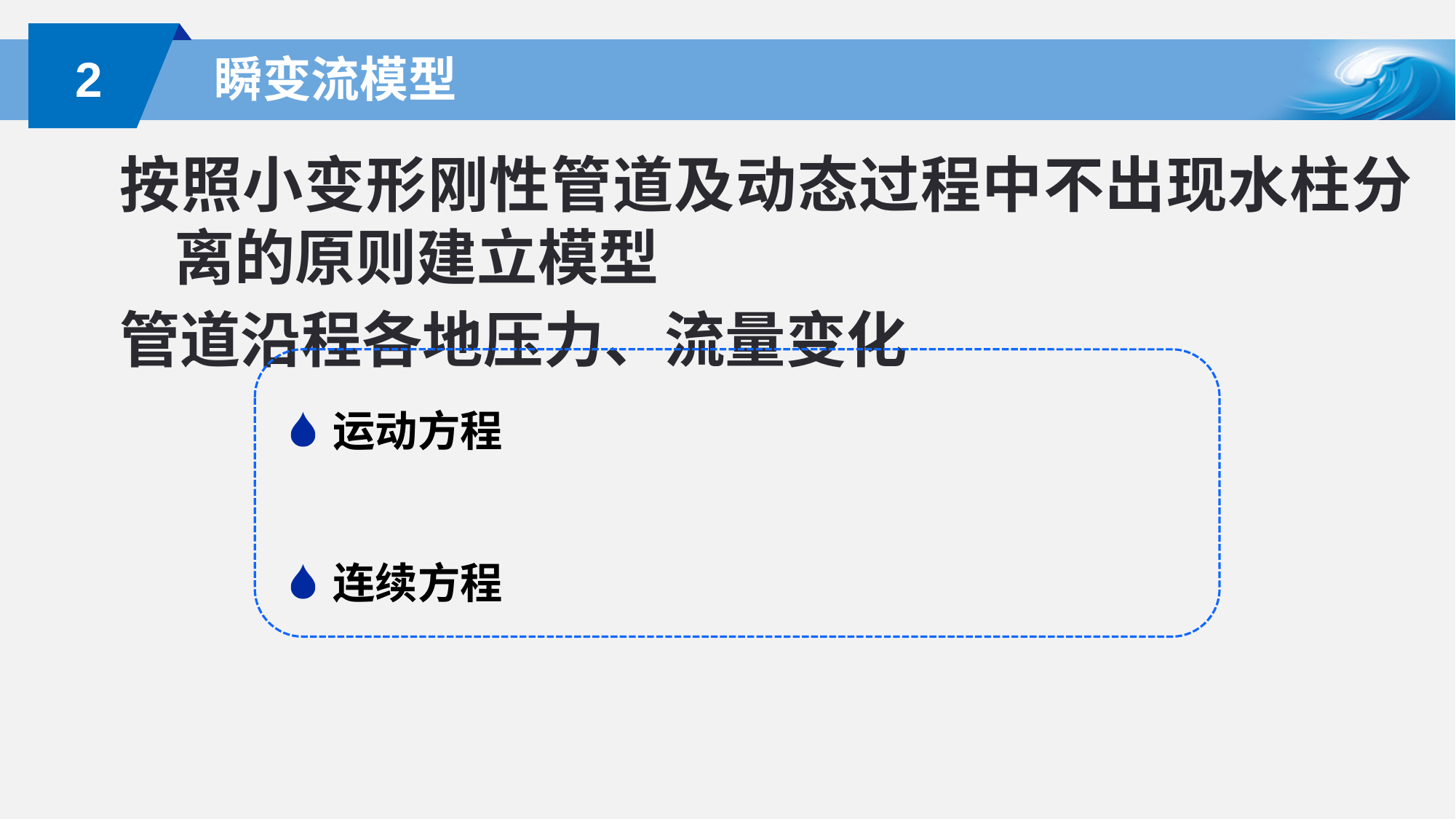

2
瞬变流模型
按照小变形刚性管道及动态过程中不出现水柱分离的原则建立模型
管道沿程各地压力、流量变化
运动方程

连续方程